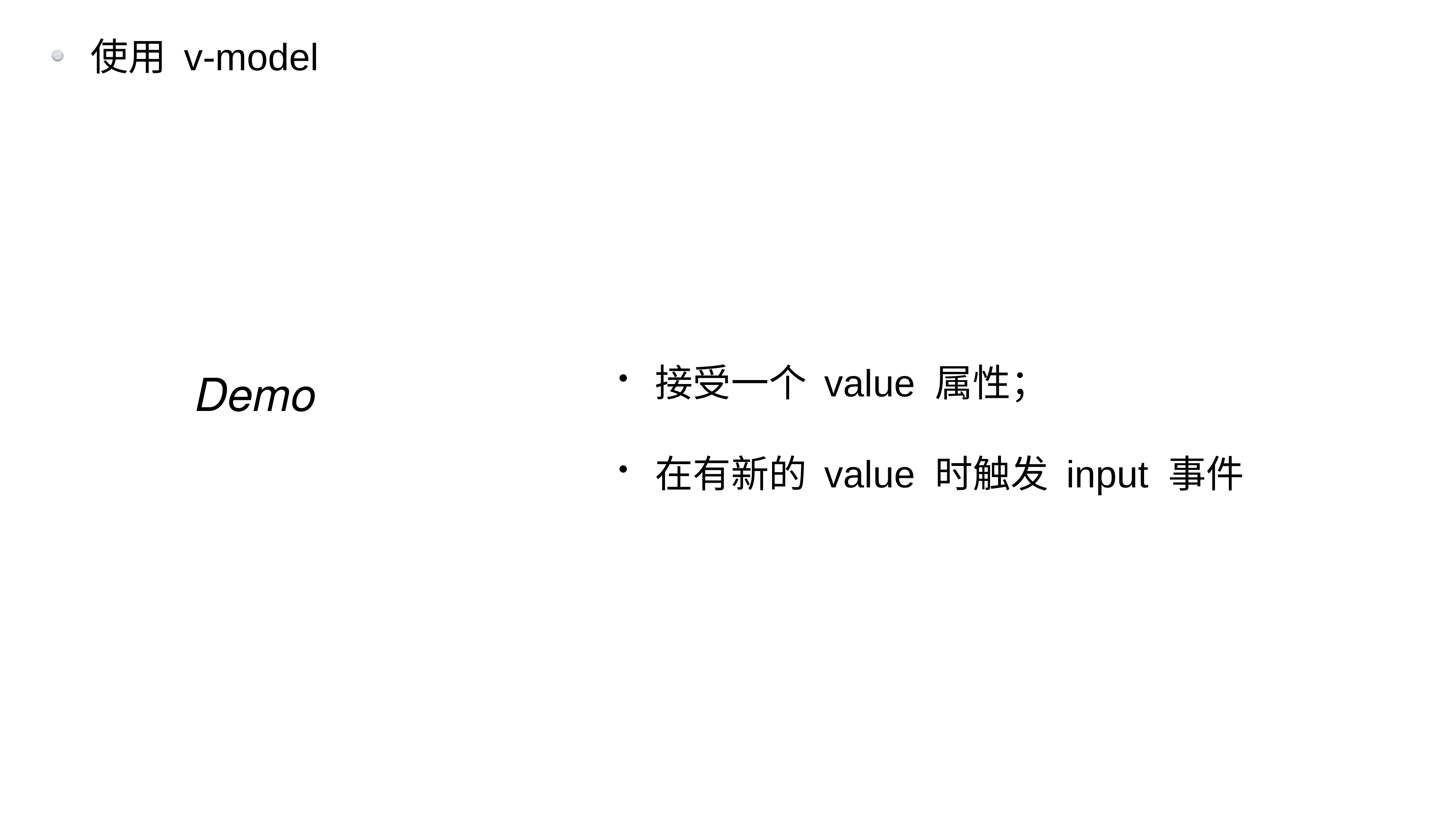

使用 v-model
接受一个 value 属性；
在有新的 value 时触发 input 事件
Demo